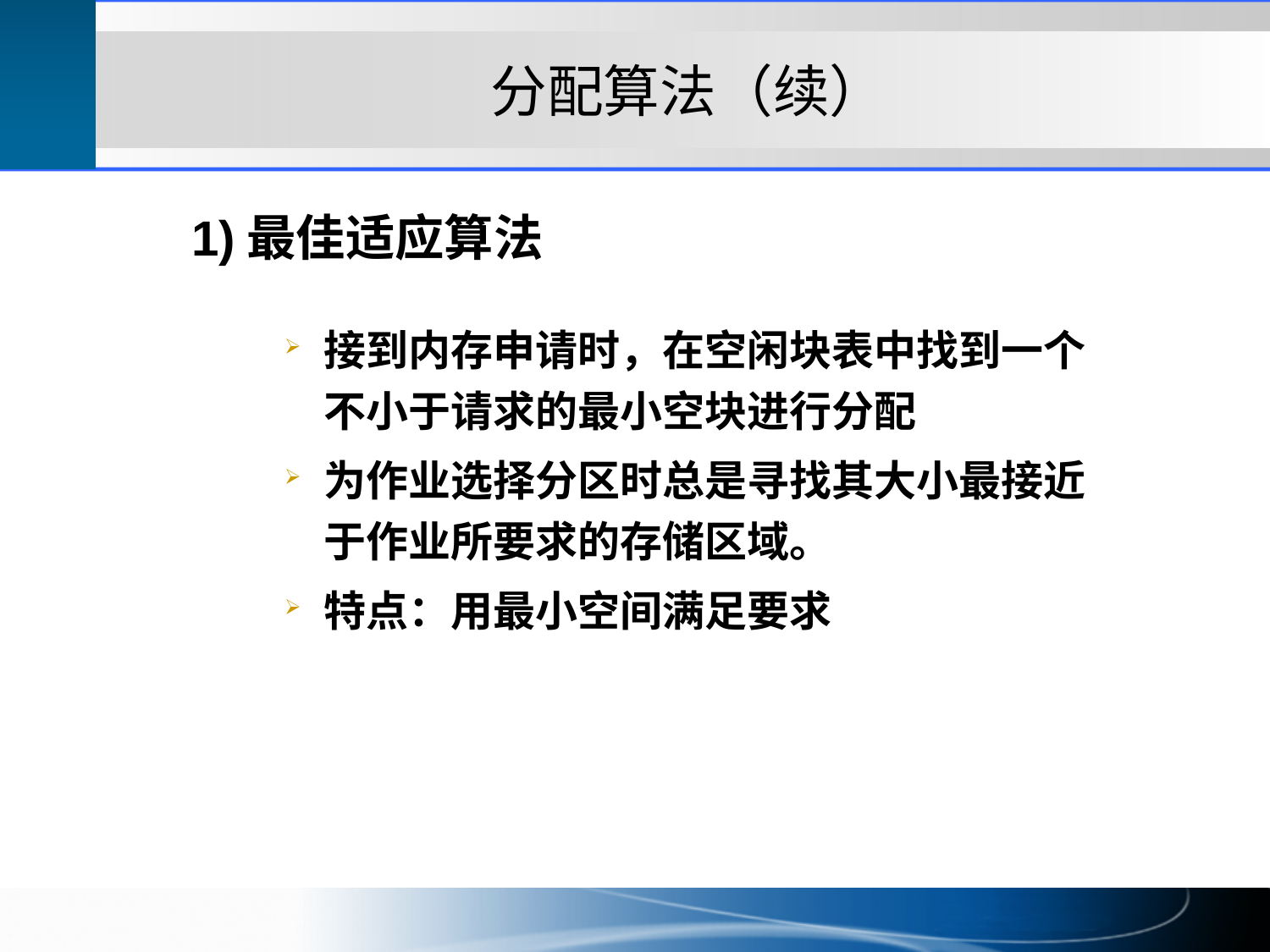

分配算法（续）
1)最佳适应算法
接到内存申请时，在空闲块表中找到一个不小于请求的最小空块进行分配
为作业选择分区时总是寻找其大小最接近于作业所要求的存储区域。
特点：用最小空间满足要求